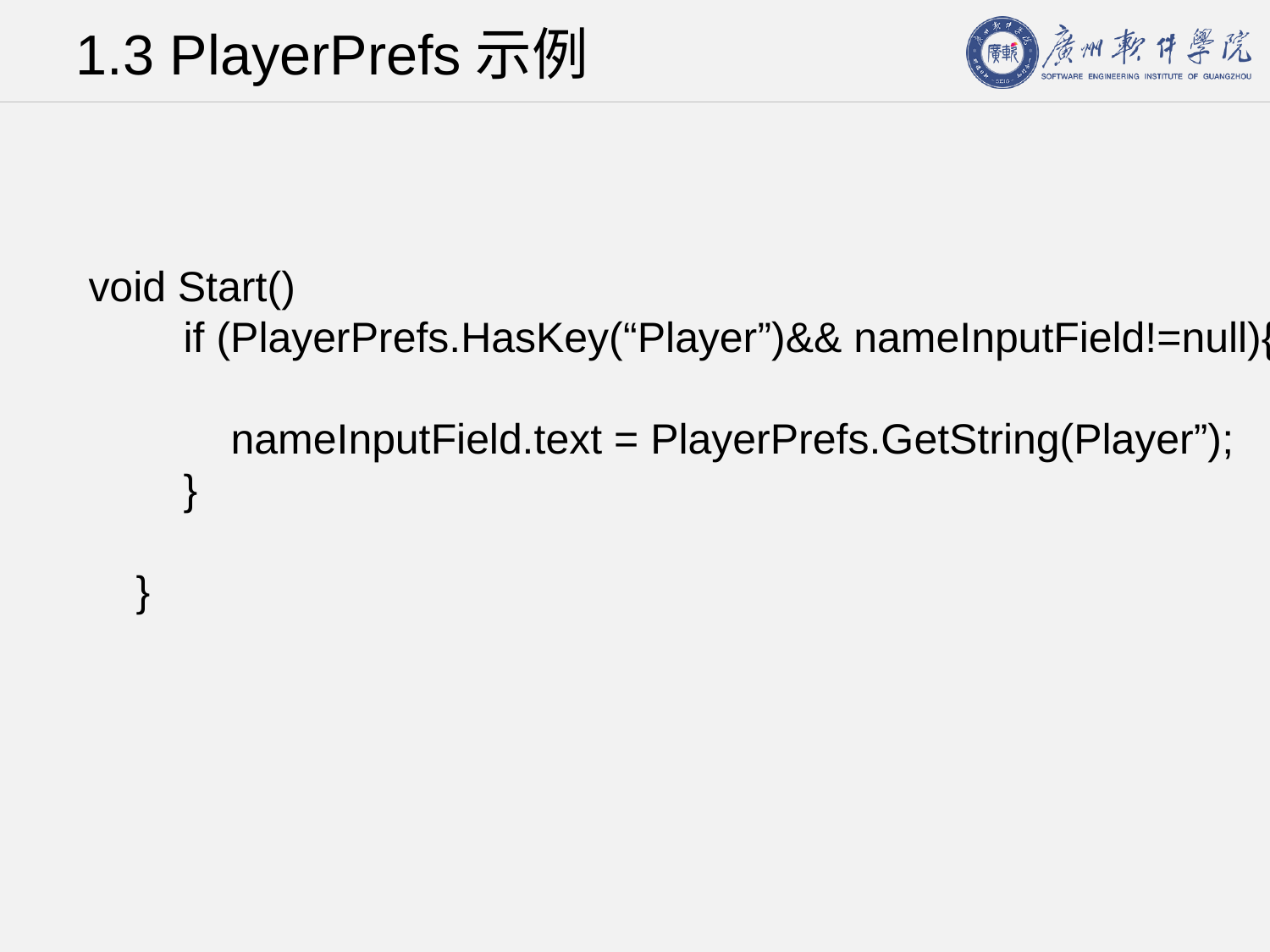

# 1.3 PlayerPrefs示例
void Start()
        if (PlayerPrefs.HasKey(“Player”)&& nameInputField!=null){

            nameInputField.text = PlayerPrefs.GetString(Player”);
        }

    }